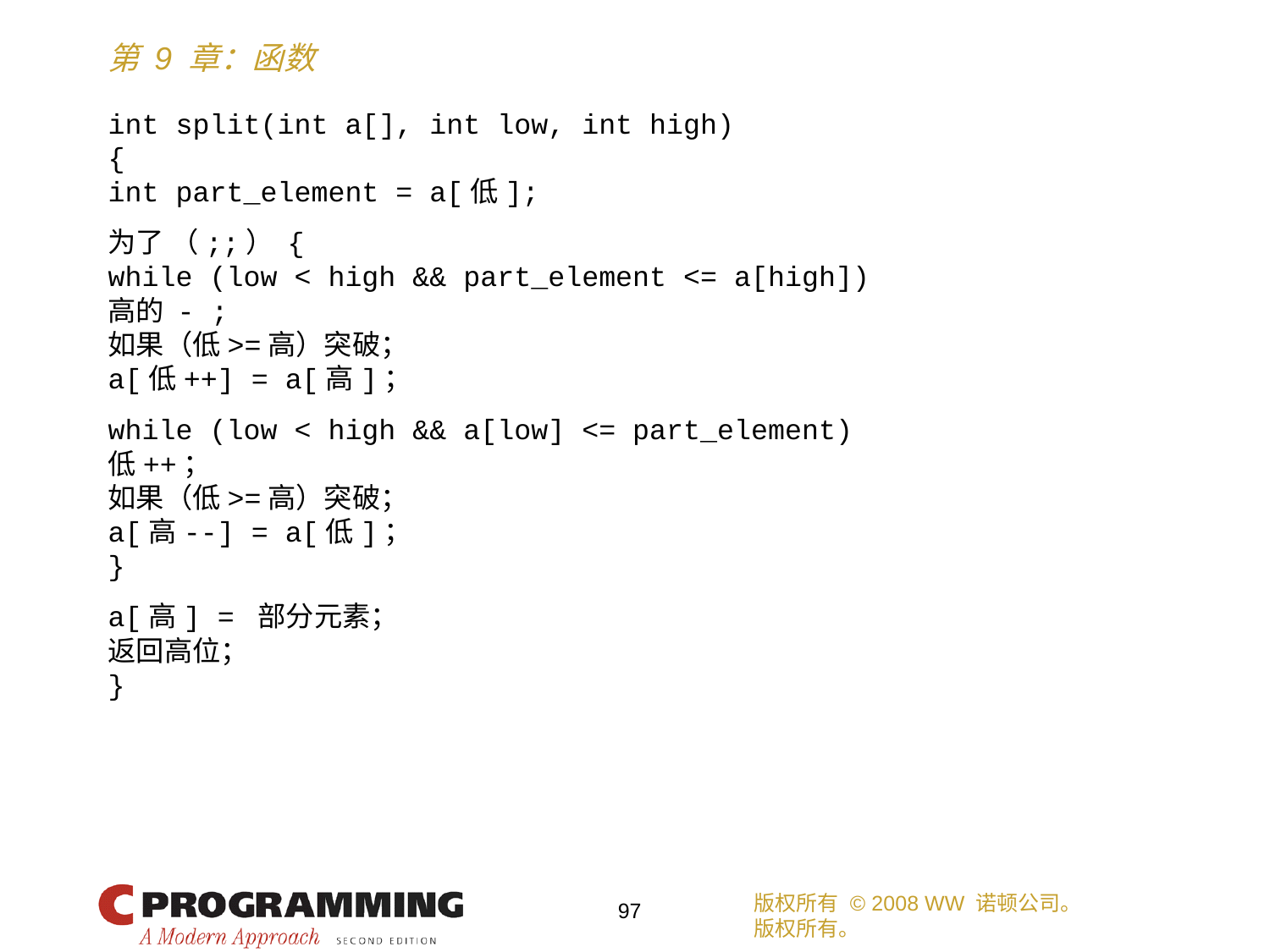

int split(int a[], int low, int high)
{
int part_element = a[低];

为了 （;;） {
while (low < high && part_element <= a[high])
高的 - ;
如果（低>=高）突破；
a[低++] = a[高]；

while (low < high && a[low] <= part_element)
低++；
如果（低>=高）突破；
a[高--] = a[低]；
}

a[高] = 部分元素；
返回高位；
}
版权所有 © 2008 WW 诺顿公司。
版权所有。
97